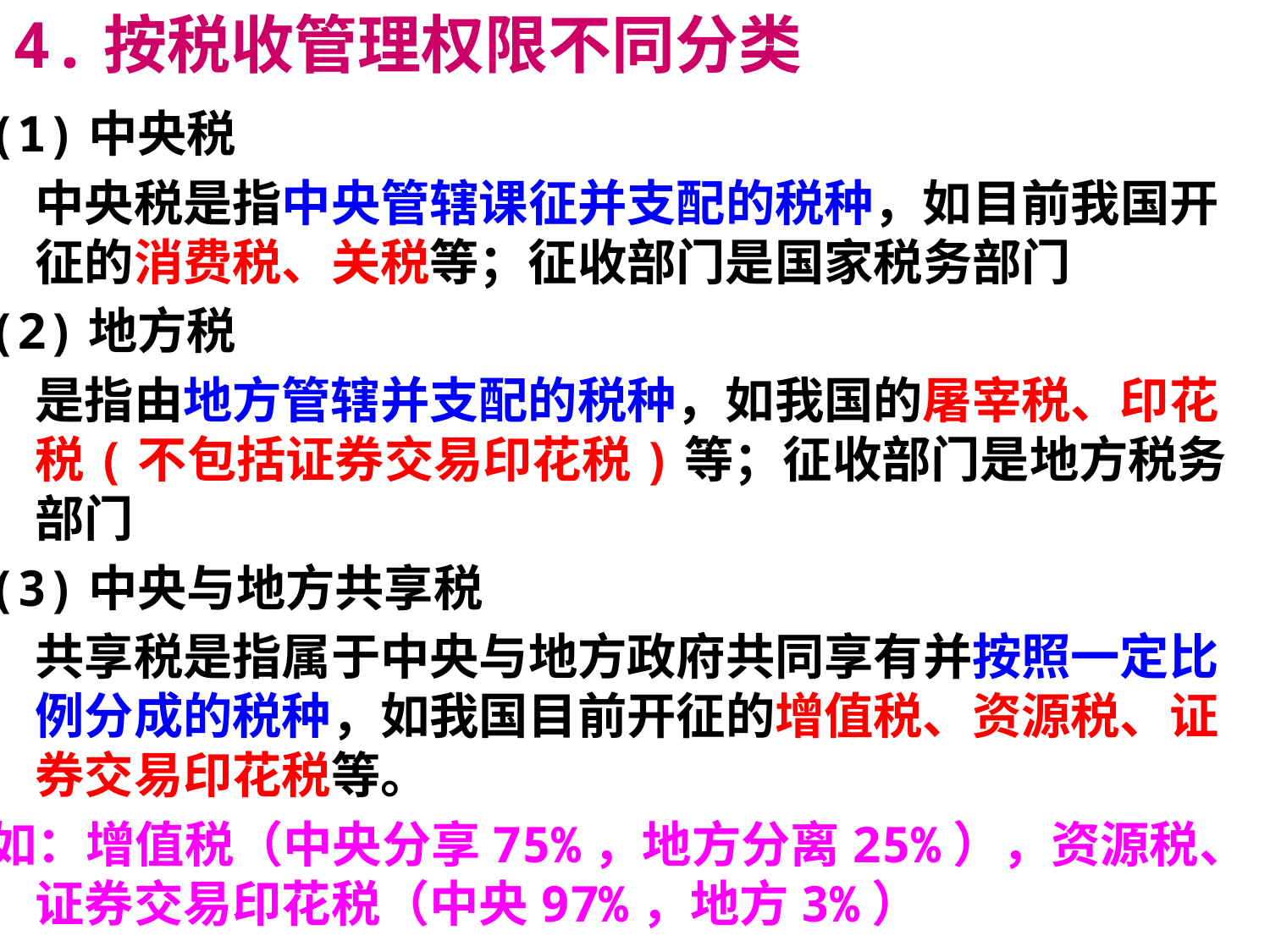

4.按税收管理权限不同分类
(1)中央税
	中央税是指中央管辖课征并支配的税种，如目前我国开征的消费税、关税等；征收部门是国家税务部门
(2)地方税
	是指由地方管辖并支配的税种，如我国的屠宰税、印花税(不包括证券交易印花税)等；征收部门是地方税务部门
(3)中央与地方共享税
	共享税是指属于中央与地方政府共同享有并按照一定比例分成的税种，如我国目前开征的增值税、资源税、证券交易印花税等。
如：增值税（中央分享75%，地方分离25%），资源税、证券交易印花税（中央97%，地方3%）